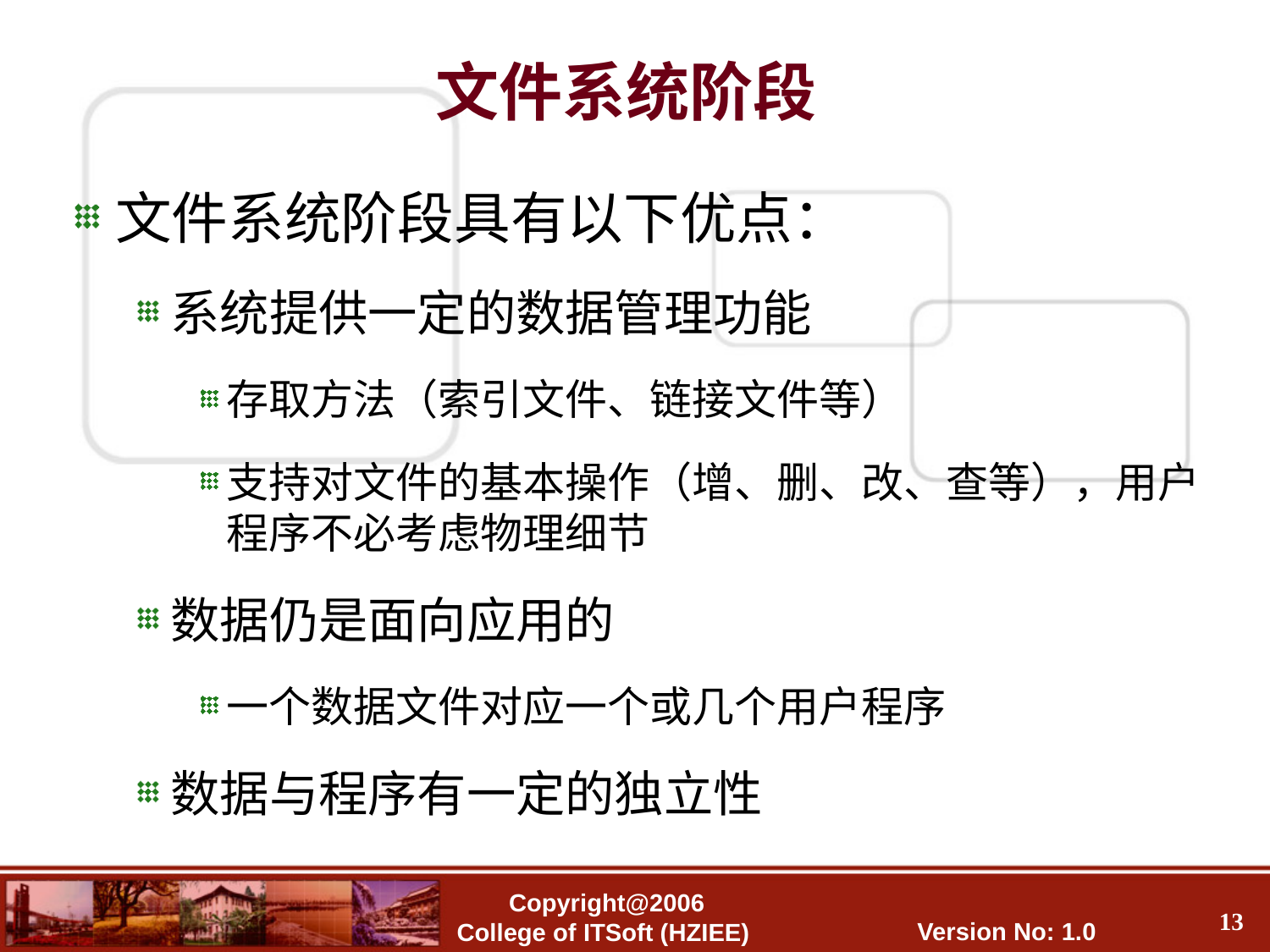

文件系统阶段
文件系统阶段具有以下优点：
系统提供一定的数据管理功能
存取方法（索引文件、链接文件等）
支持对文件的基本操作（增、删、改、查等），用户程序不必考虑物理细节
数据仍是面向应用的
一个数据文件对应一个或几个用户程序
数据与程序有一定的独立性